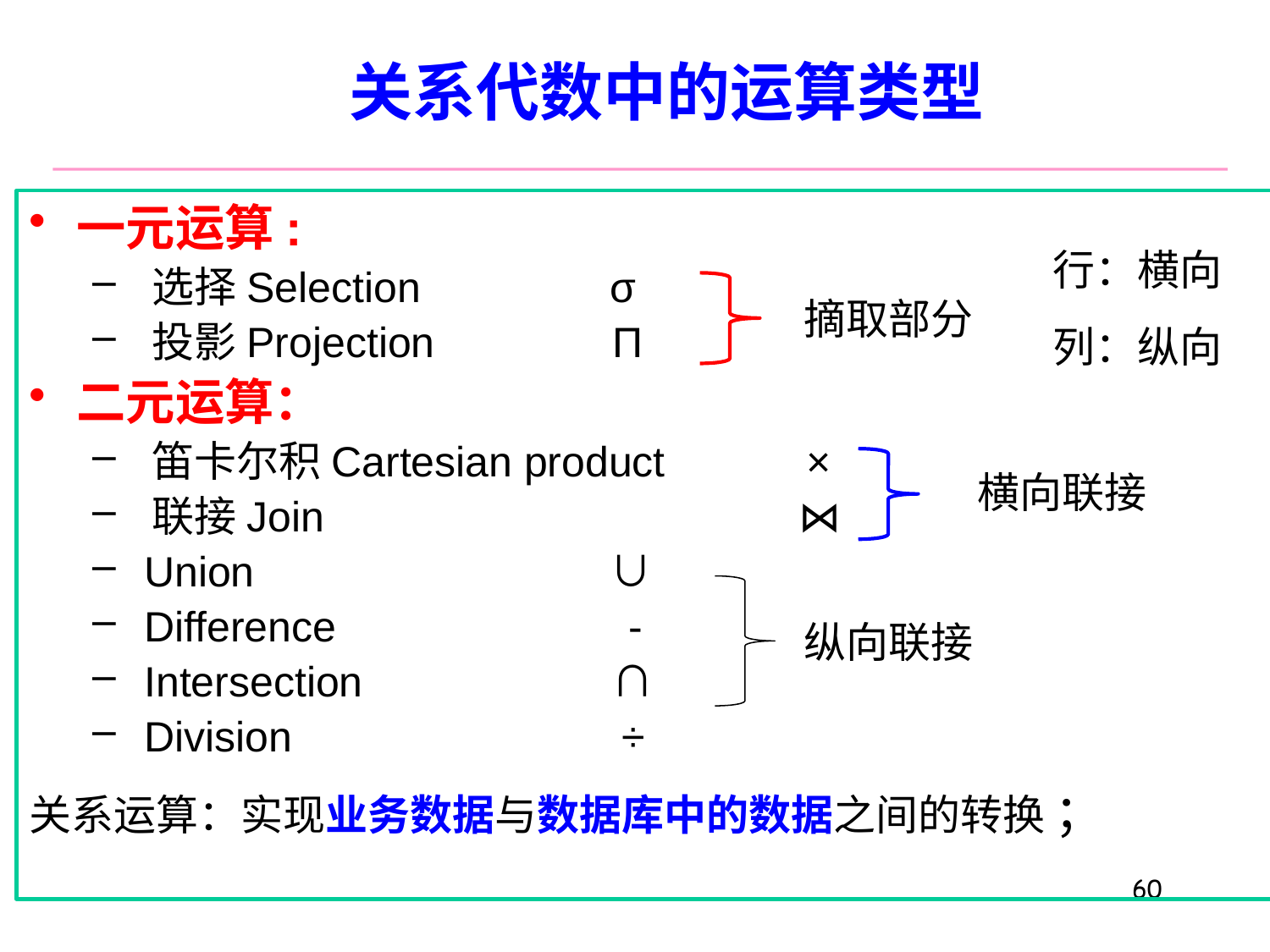

# 关系代数中的运算类型
一元运算:
 选择Selection                σ
 投影Projection               Π
二元运算：
 笛卡尔积Cartesian product   　　×
 联接Join                                        ⋈
 Union                      　　∪
 Difference               　　 -
 Intersection             　　∩
 Division                   　　÷
关系运算：实现业务数据与数据库中的数据之间的转换 ；
行：横向

摘取部分
列：纵向

横向联接

纵向联接
60